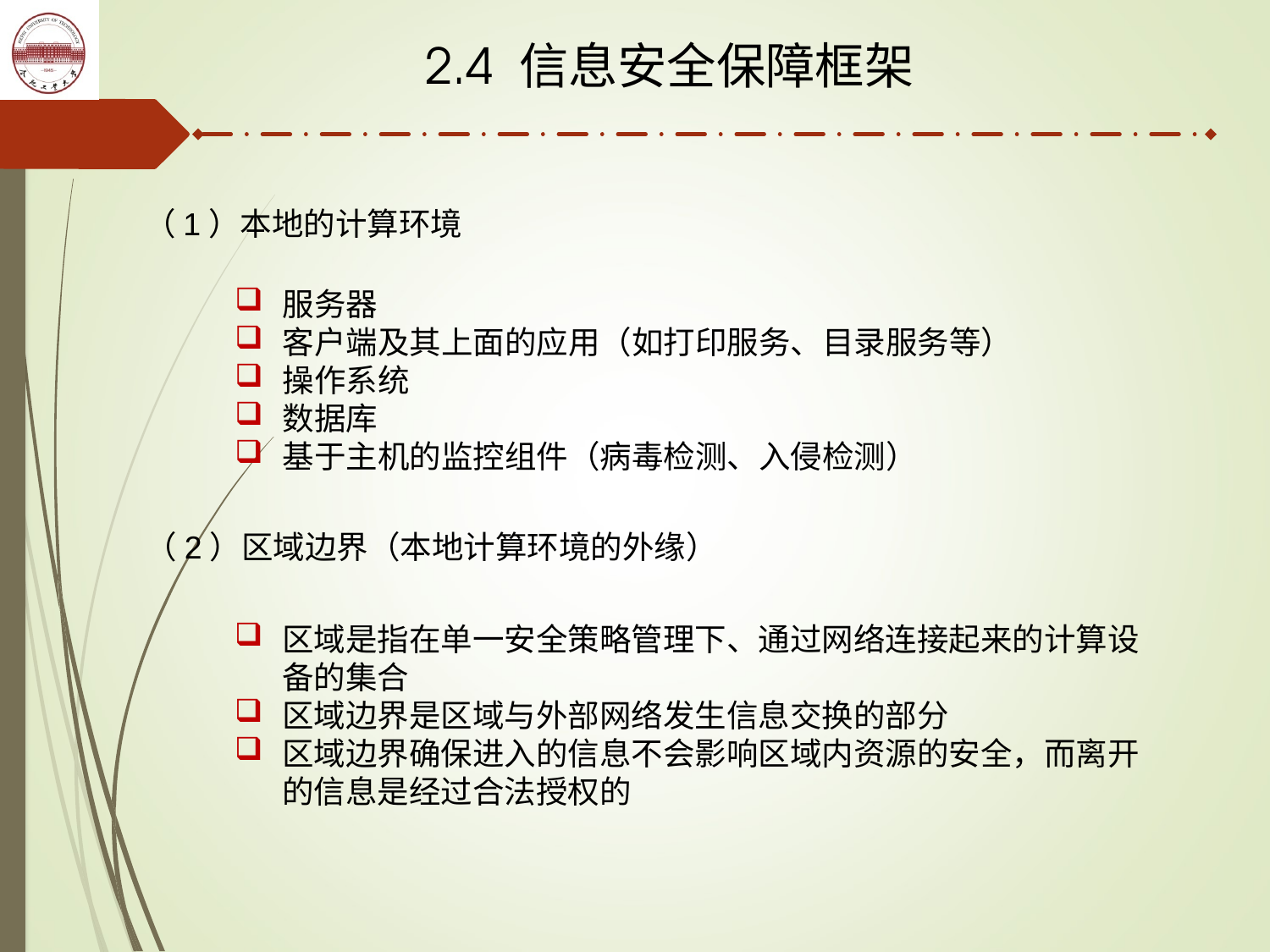

2.4 信息安全保障框架
（1）本地的计算环境
服务器
客户端及其上面的应用（如打印服务、目录服务等）
操作系统
数据库
基于主机的监控组件（病毒检测、入侵检测）
（2）区域边界（本地计算环境的外缘）
区域是指在单一安全策略管理下、通过网络连接起来的计算设备的集合
区域边界是区域与外部网络发生信息交换的部分
区域边界确保进入的信息不会影响区域内资源的安全，而离开的信息是经过合法授权的